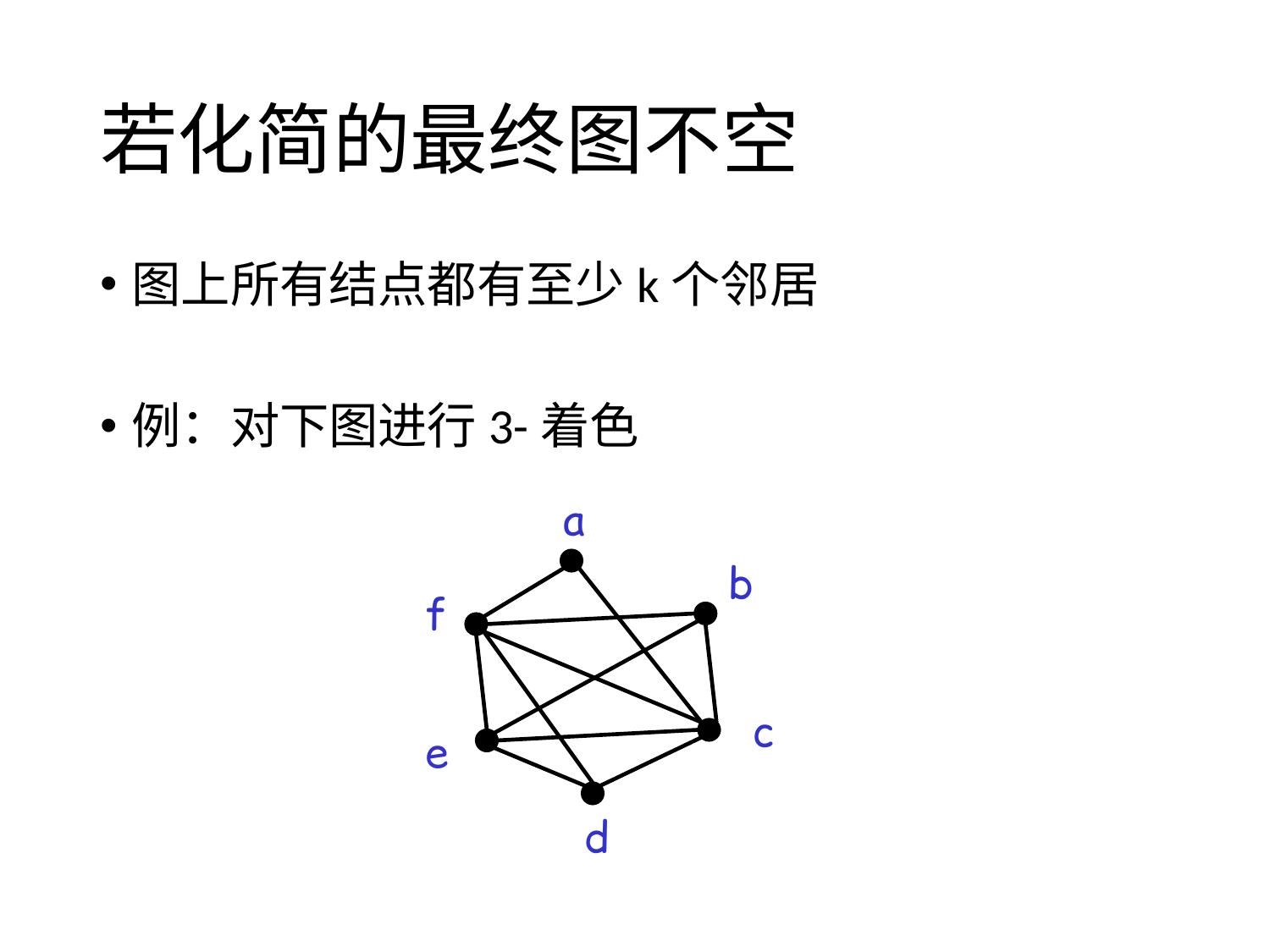

# 若化简的最终图不空
图上所有结点都有至少k个邻居

例：对下图进行3-着色
a

b
f

c
e

d